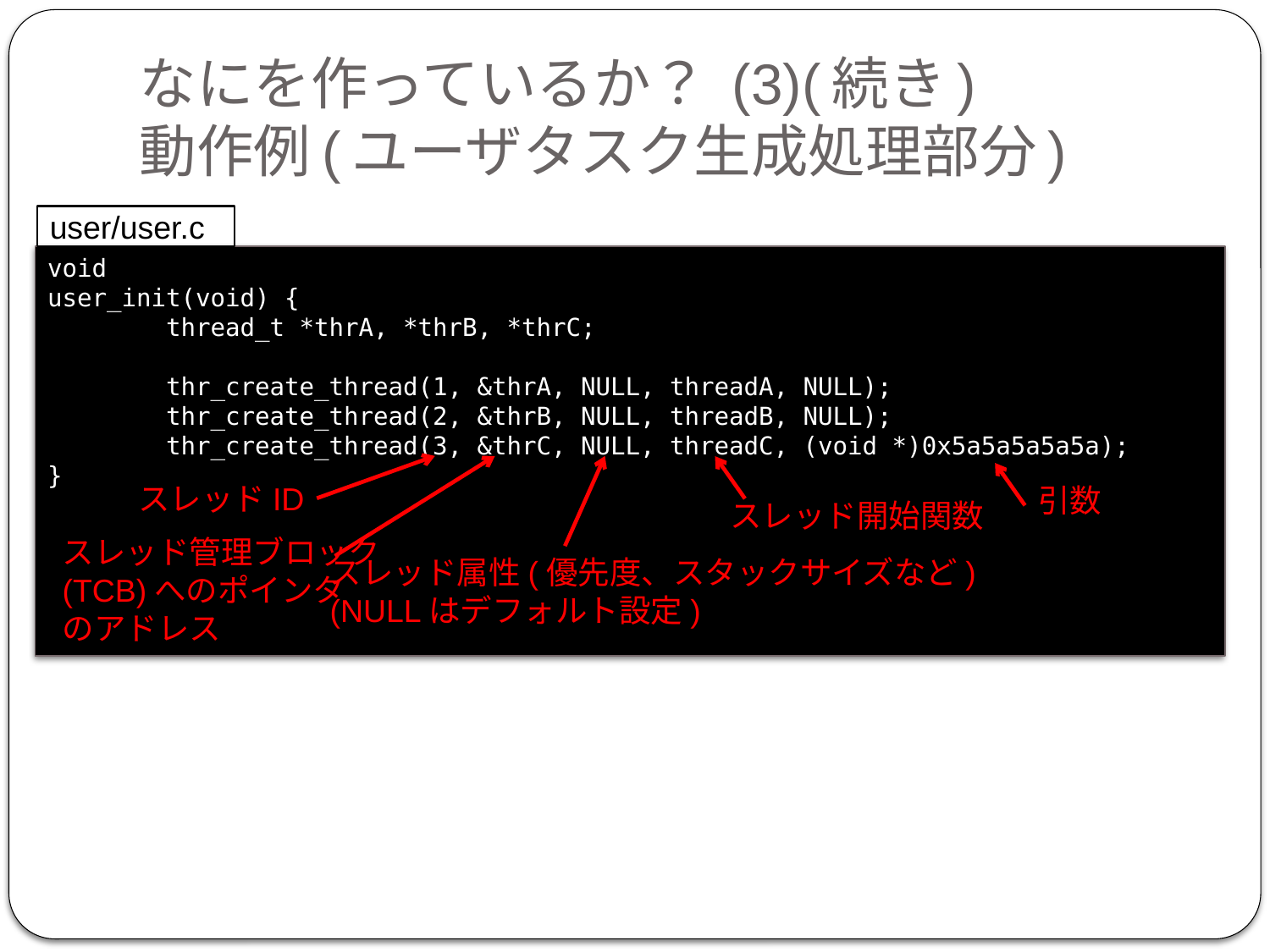

# なにを作っているか？ (3)(続き) 動作例(ユーザタスク生成処理部分)
user/user.c
void
user_init(void) {
        thread_t *thrA, *thrB, *thrC;

        thr_create_thread(1, &thrA, NULL, threadA, NULL);
        thr_create_thread(2, &thrB, NULL, threadB, NULL);
        thr_create_thread(3, &thrC, NULL, threadC, (void *)0x5a5a5a5a5a);
}
スレッドID
引数
スレッド開始関数
スレッド管理ブロック
(TCB)へのポインタ
のアドレス
スレッド属性(優先度、スタックサイズなど)
(NULLはデフォルト設定)